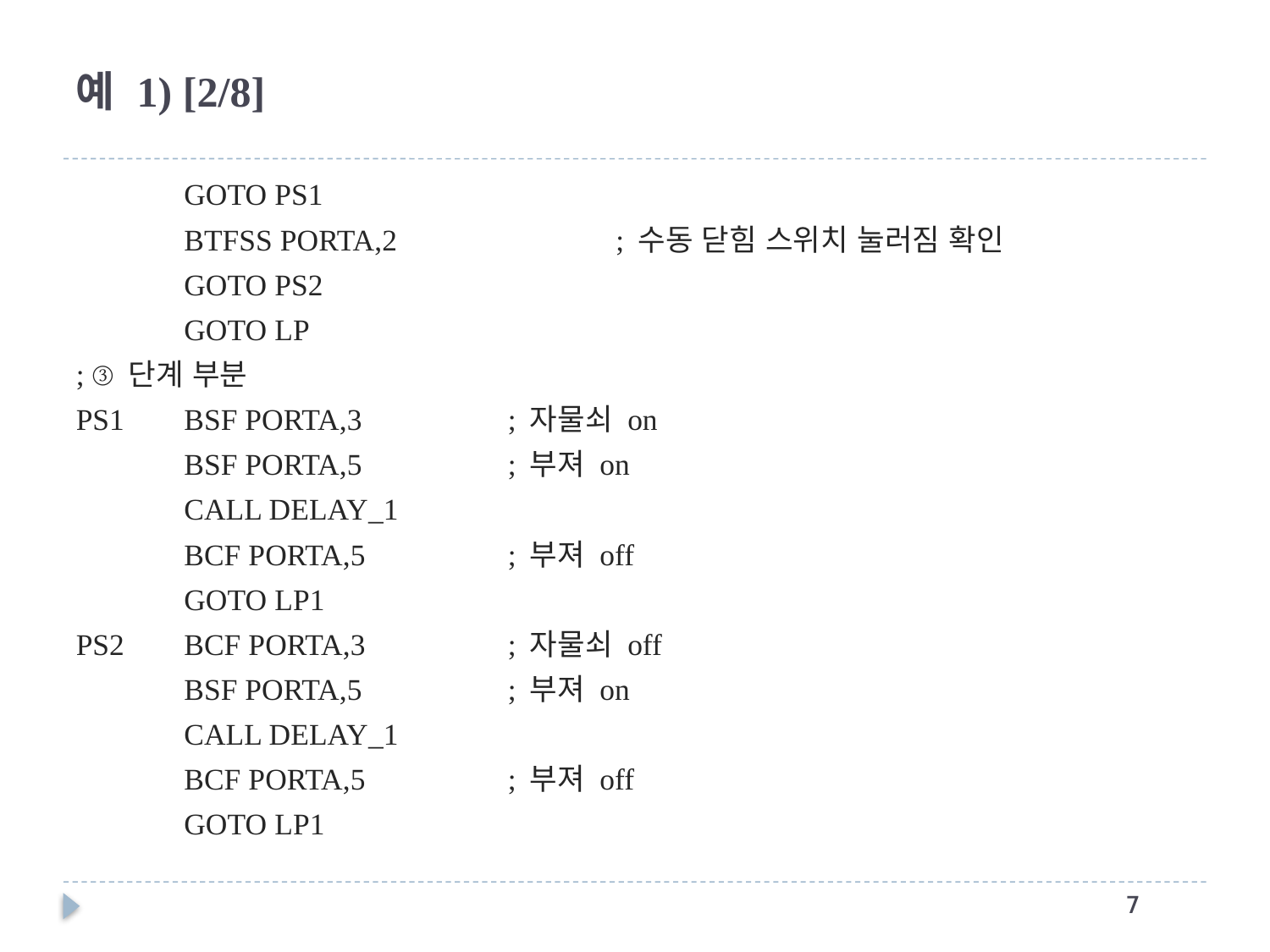

# 예 1) [2/8]
	GOTO PS1
	BTFSS PORTA,2 		; 수동 닫힘 스위치 눌러짐 확인
	GOTO PS2
	GOTO LP
; ③ 단계 부분
PS1 	BSF PORTA,3 		; 자물쇠 on
	BSF PORTA,5 		; 부져 on
	CALL DELAY_1
	BCF PORTA,5 		; 부져 off
	GOTO LP1
PS2 	BCF PORTA,3 		; 자물쇠 off
	BSF PORTA,5 		; 부져 on
	CALL DELAY_1
	BCF PORTA,5 		; 부져 off
	GOTO LP1
7